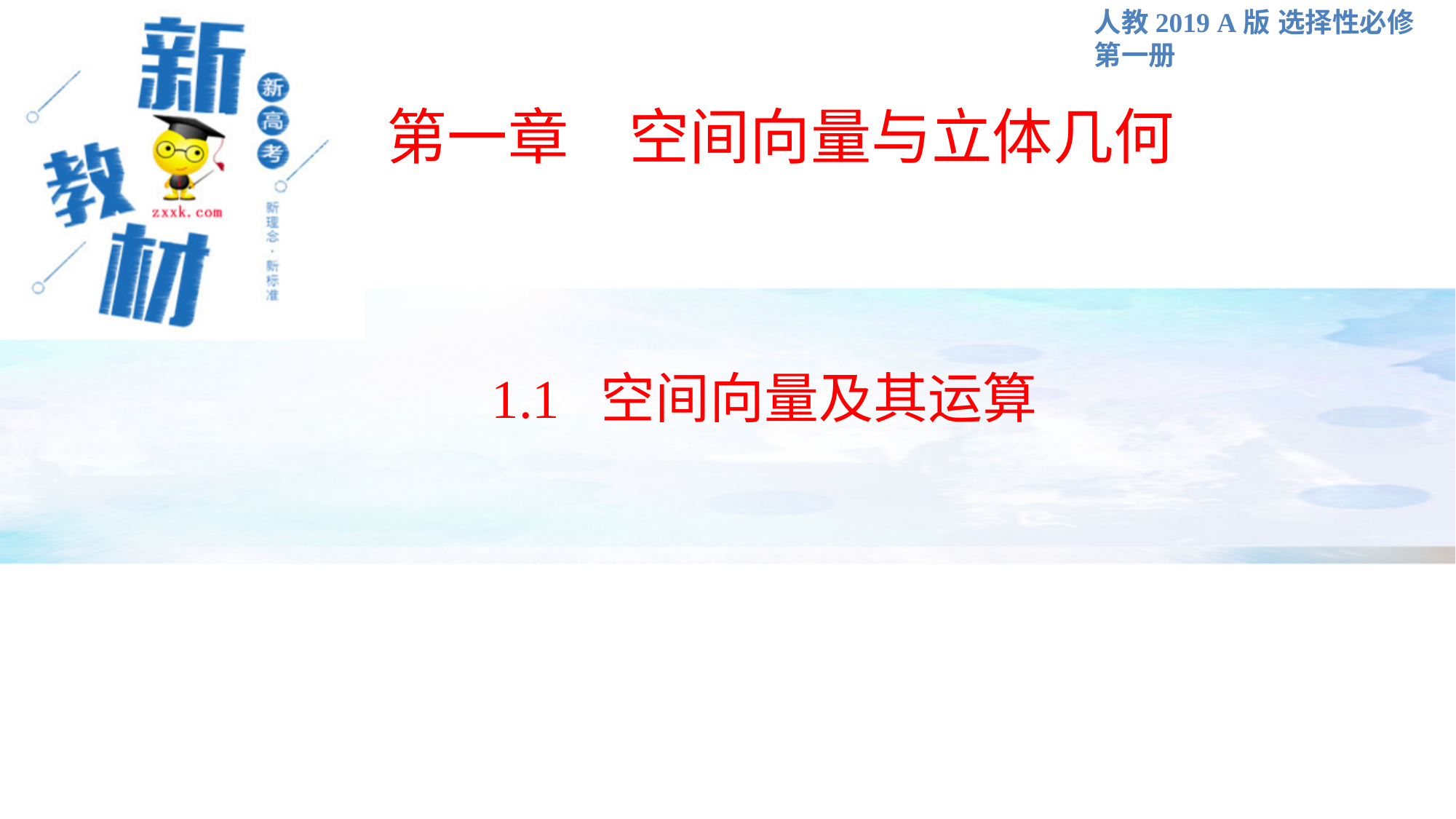

人教2019 A版 选择性必修 第一册
第一章　空间向量与立体几何

        1.1  空间向量及其运算